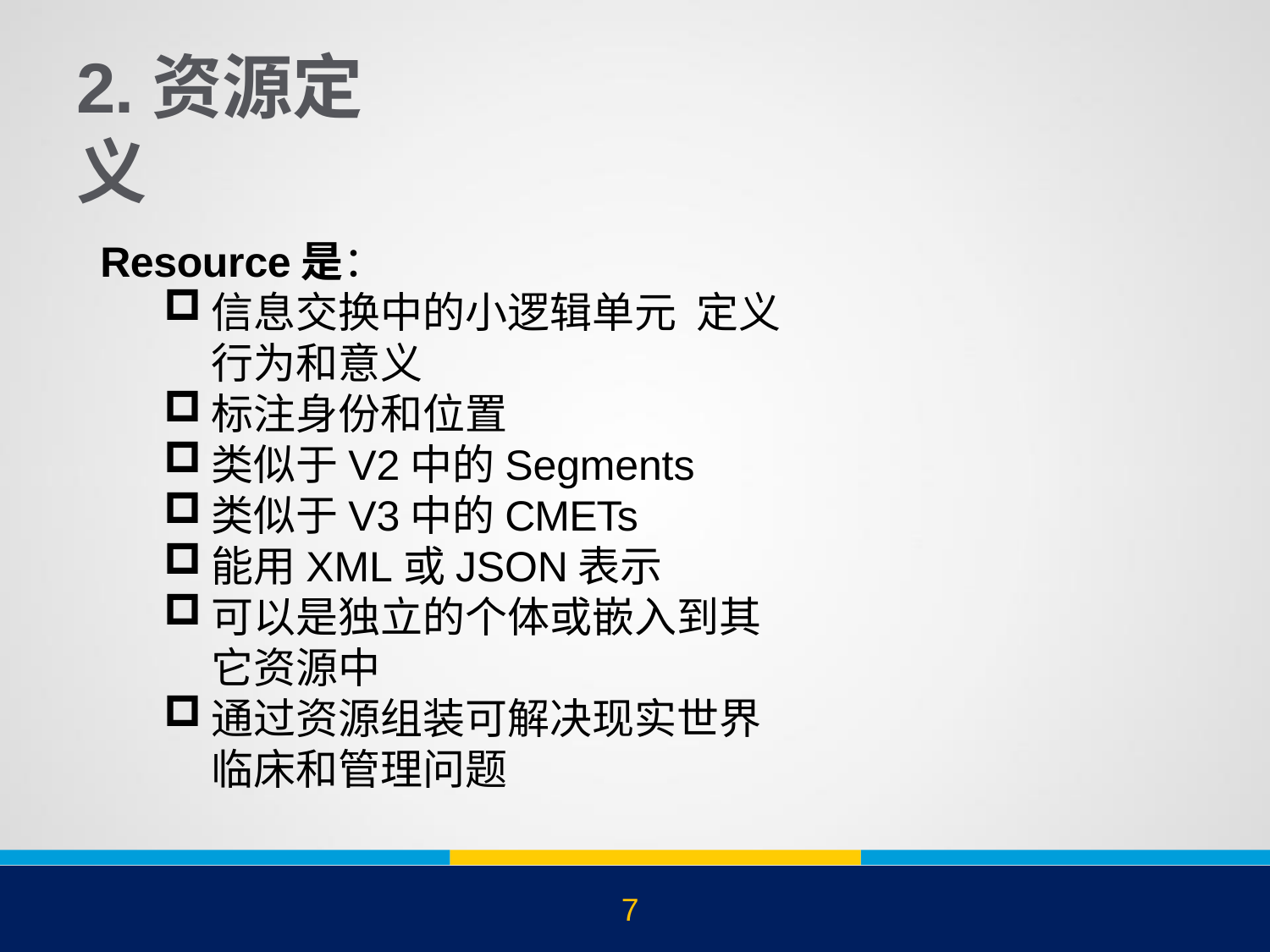

# 2.资源定义
Resource是：
信息交换中的小逻辑单元  定义行为和意义
标注身份和位置
类似于V2中的Segments
类似于V3中的CMETs
能用XML或JSON表示
可以是独立的个体或嵌入到其它资源中
通过资源组装可解决现实世界临床和管理问题

7